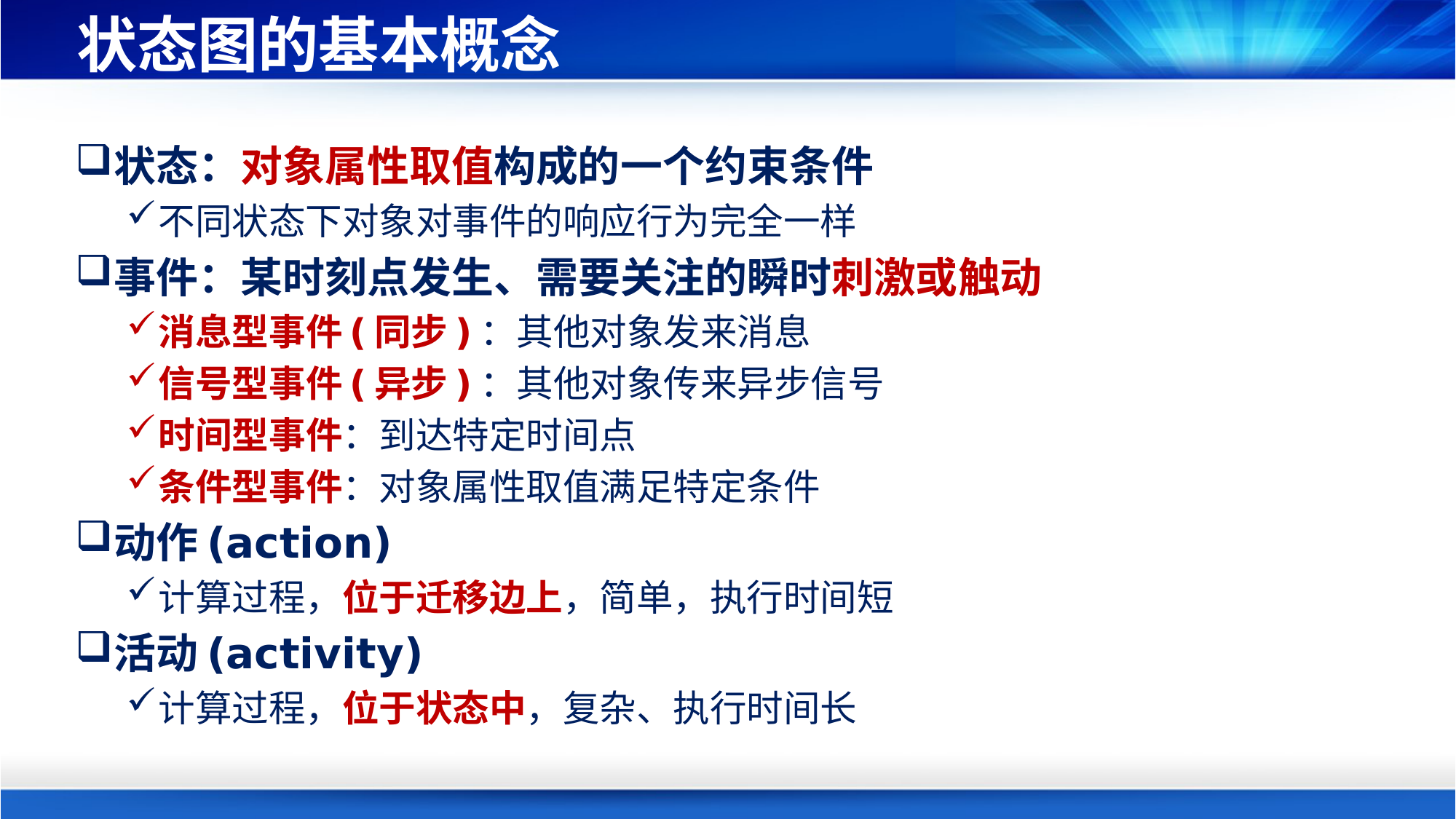

# 状态图的基本概念
状态：对象属性取值构成的一个约束条件
不同状态下对象对事件的响应行为完全一样
事件：某时刻点发生、需要关注的瞬时刺激或触动
消息型事件(同步)：其他对象发来消息
信号型事件(异步)：其他对象传来异步信号
时间型事件：到达特定时间点
条件型事件：对象属性取值满足特定条件
动作(action)
计算过程，位于迁移边上，简单，执行时间短
活动(activity)
计算过程，位于状态中，复杂、执行时间长